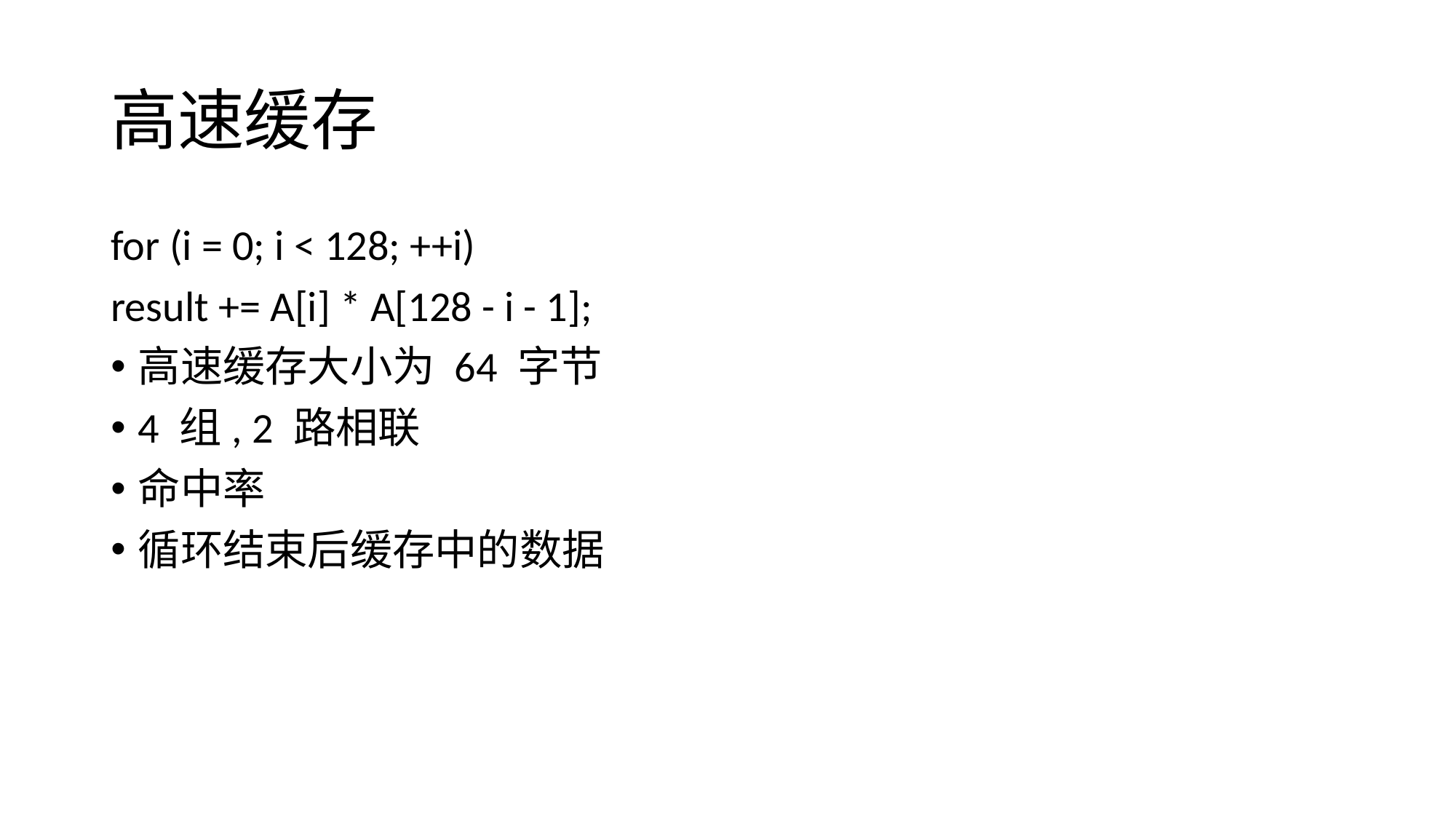

# 高速缓存
for (i = 0; i < 128; ++i)
result += A[i] * A[128 - i - 1];
高速缓存大小为 64 字节
4 组, 2 路相联
命中率
循环结束后缓存中的数据